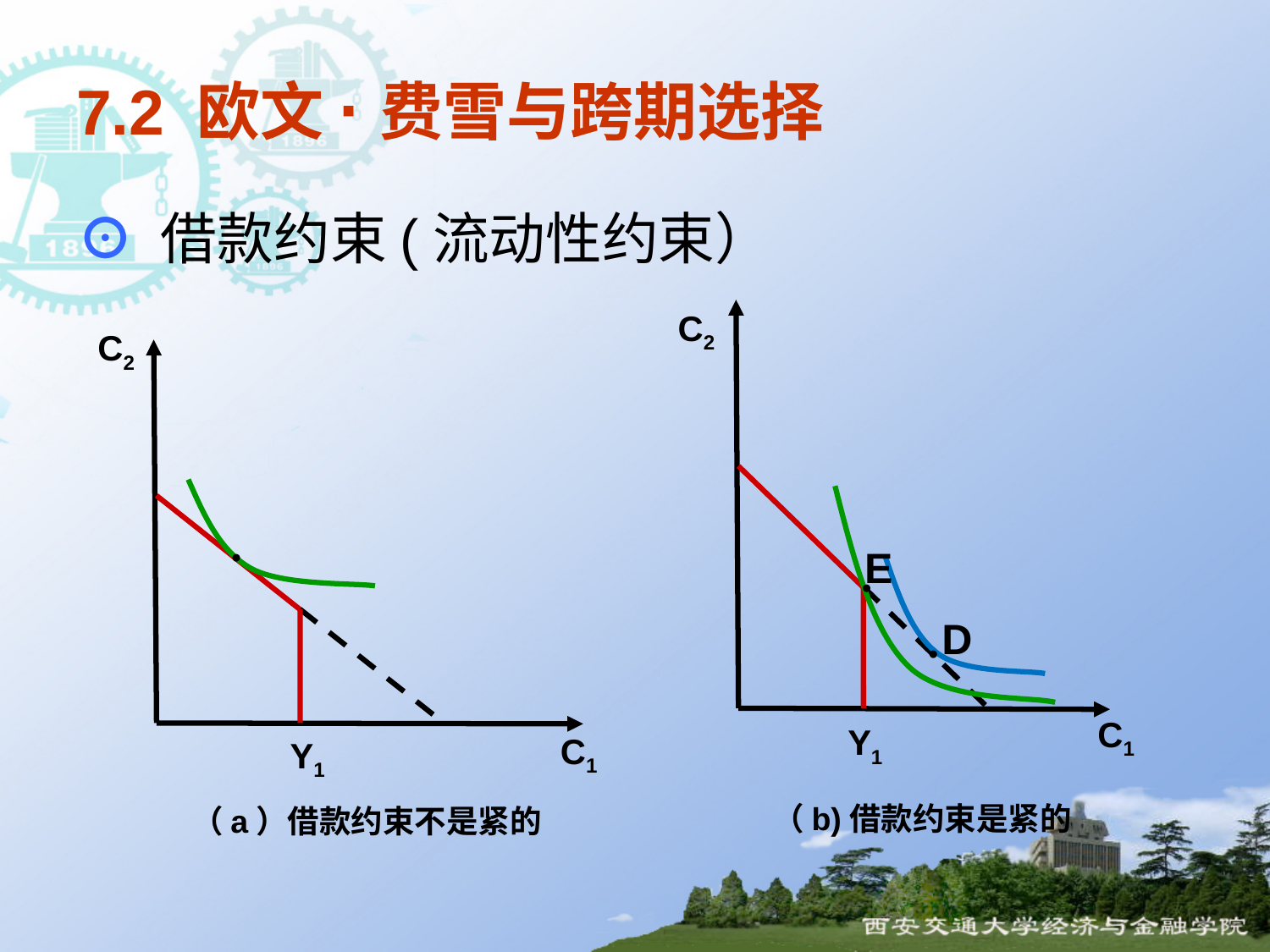

# 7.2 欧文·费雪与跨期选择
⊙ 借款约束(流动性约束）
C2

C2

E
●

●

D

●
C1

Y1

C1
Y1
（b)借款约束是紧的
（a）借款约束不是紧的